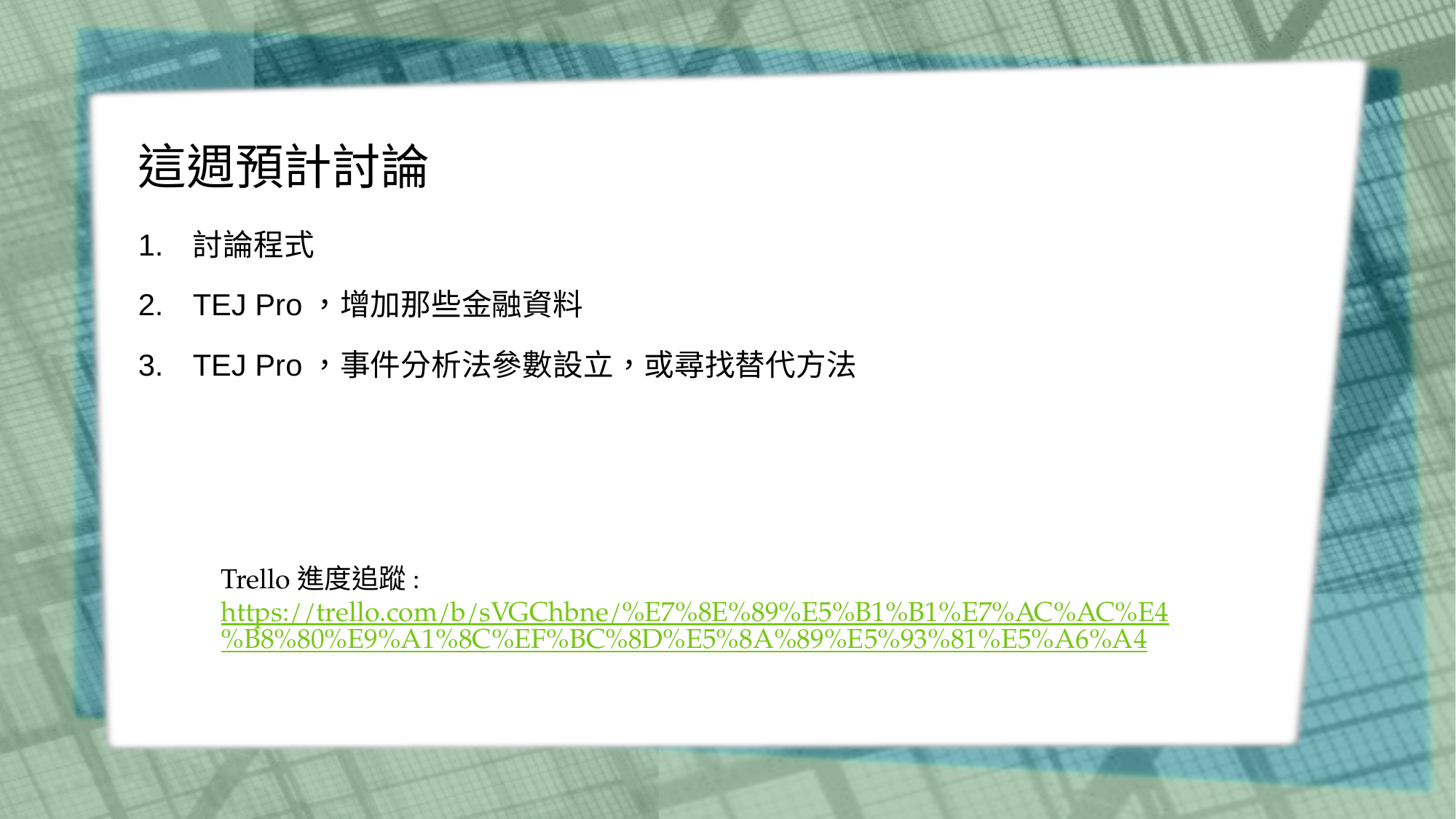

# 這週預計討論
討論程式
TEJ Pro，增加那些金融資料
TEJ Pro，事件分析法參數設立，或尋找替代方法
Trello進度追蹤:
https://trello.com/b/sVGChbne/%E7%8E%89%E5%B1%B1%E7%AC%AC%E4%B8%80%E9%A1%8C%EF%BC%8D%E5%8A%89%E5%93%81%E5%A6%A4